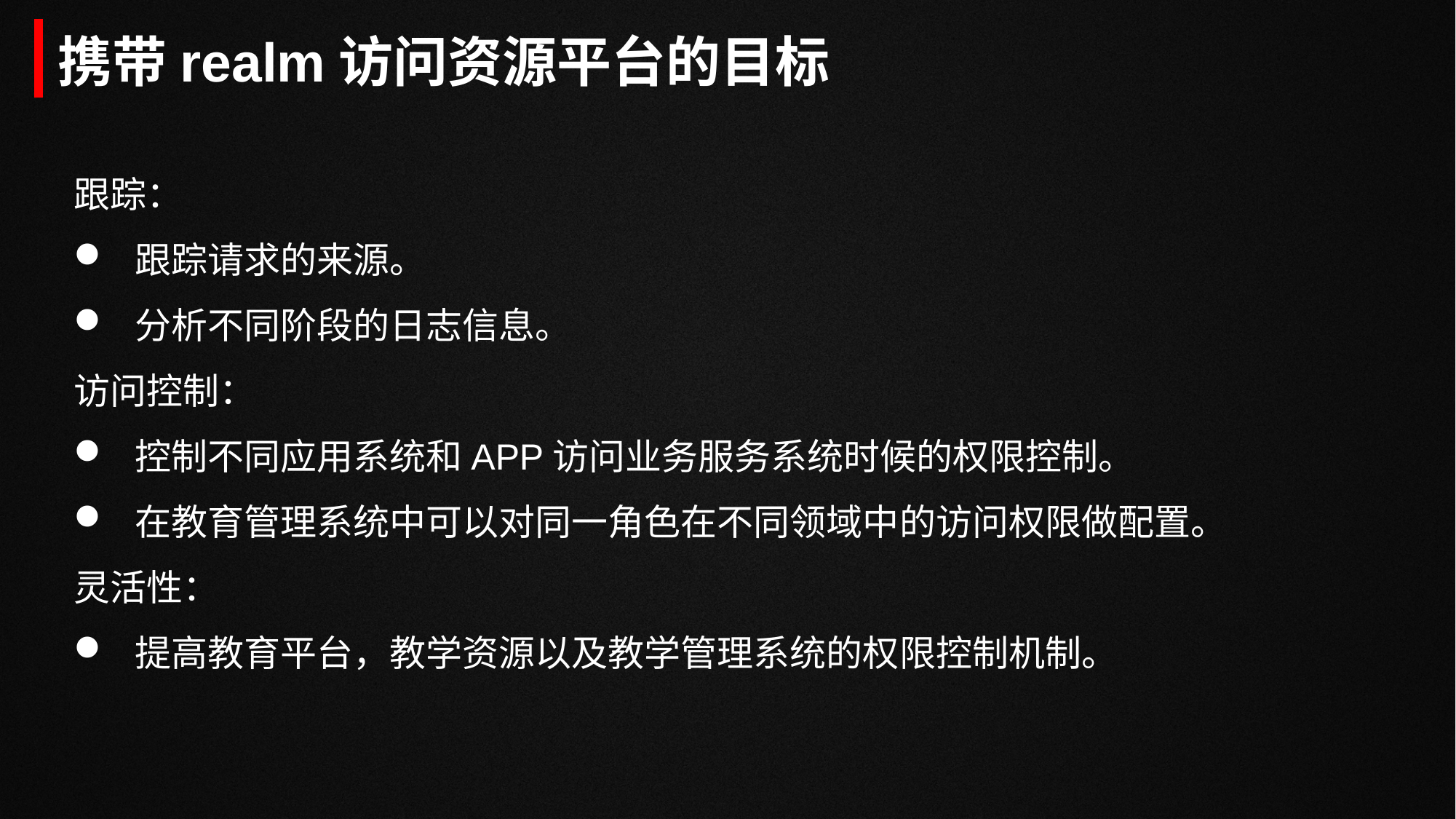

携带realm访问资源平台的目标
跟踪：
跟踪请求的来源。
分析不同阶段的日志信息。
访问控制：
控制不同应用系统和APP访问业务服务系统时候的权限控制。
在教育管理系统中可以对同一角色在不同领域中的访问权限做配置。
灵活性：
提高教育平台，教学资源以及教学管理系统的权限控制机制。